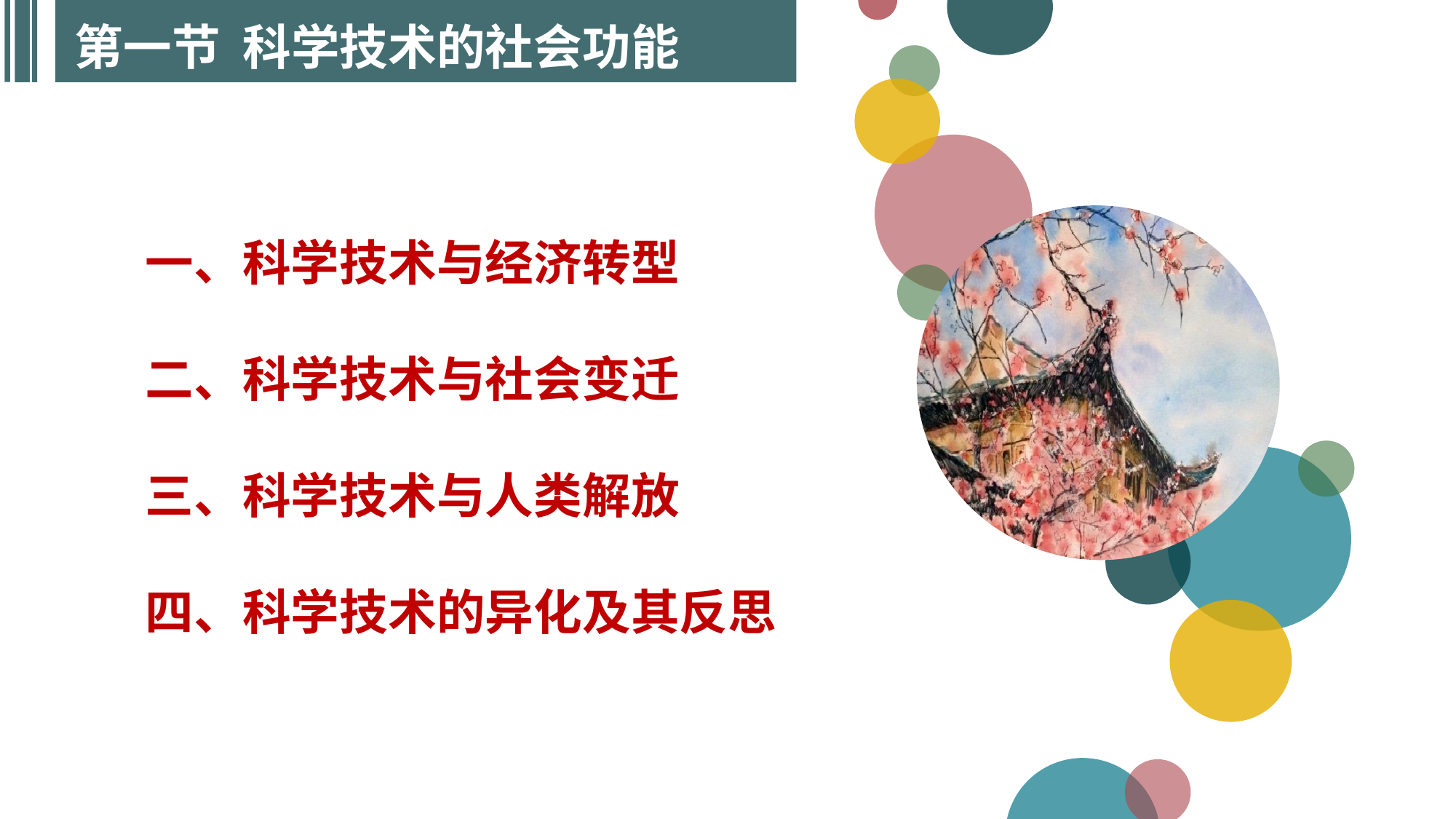

第一节  科学技术的社会功能
一、科学技术与经济转型
二、科学技术与社会变迁
三、科学技术与人类解放
四、科学技术的异化及其反思